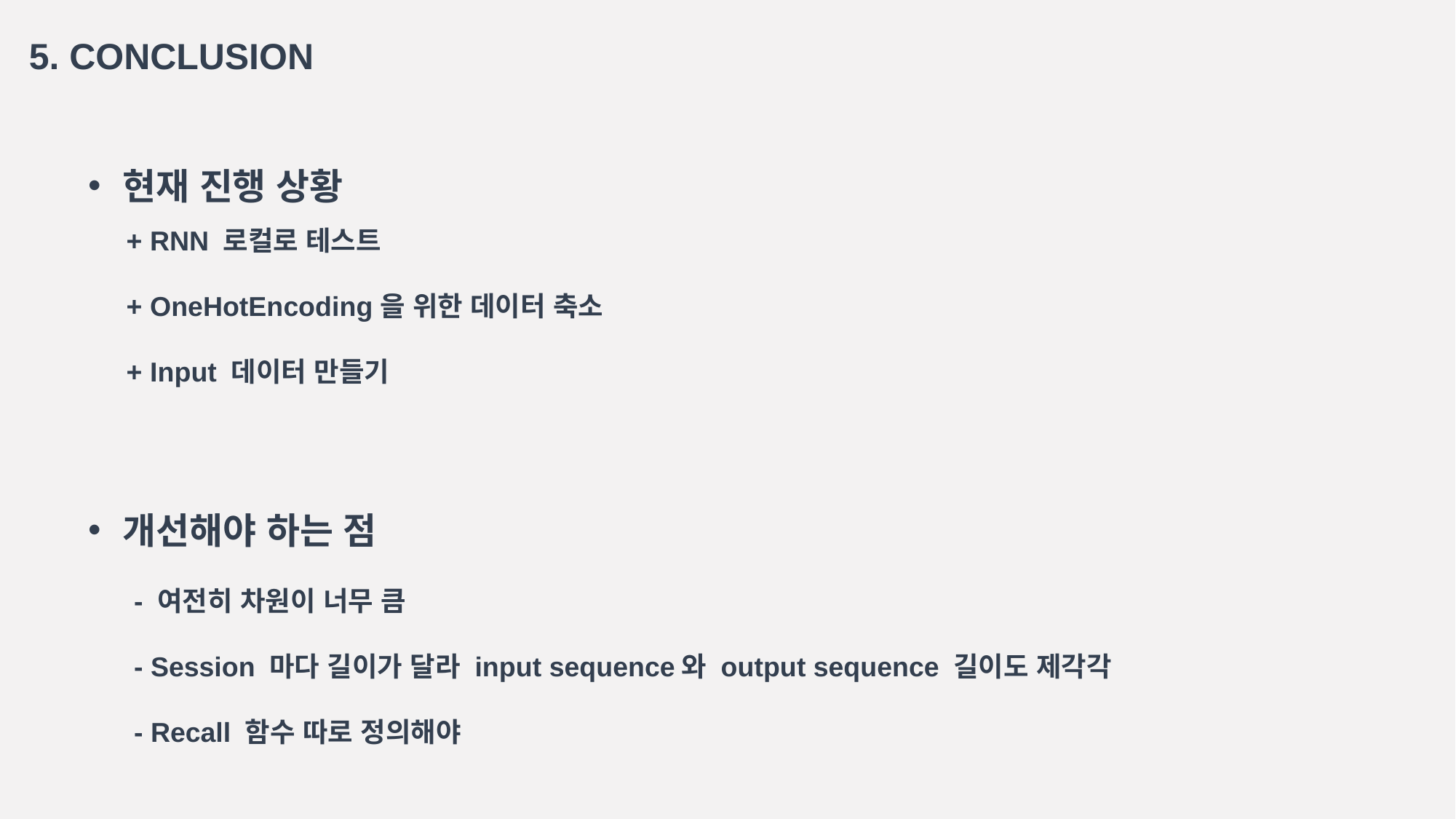

5. CONCLUSION
현재 진행 상황
     + RNN 로컬로 테스트
     + OneHotEncoding을 위한 데이터 축소
     + Input 데이터 만들기

개선해야 하는 점
      - 여전히 차원이 너무 큼
      - Session 마다 길이가 달라 input sequence와 output sequence 길이도 제각각
      - Recall 함수 따로 정의해야